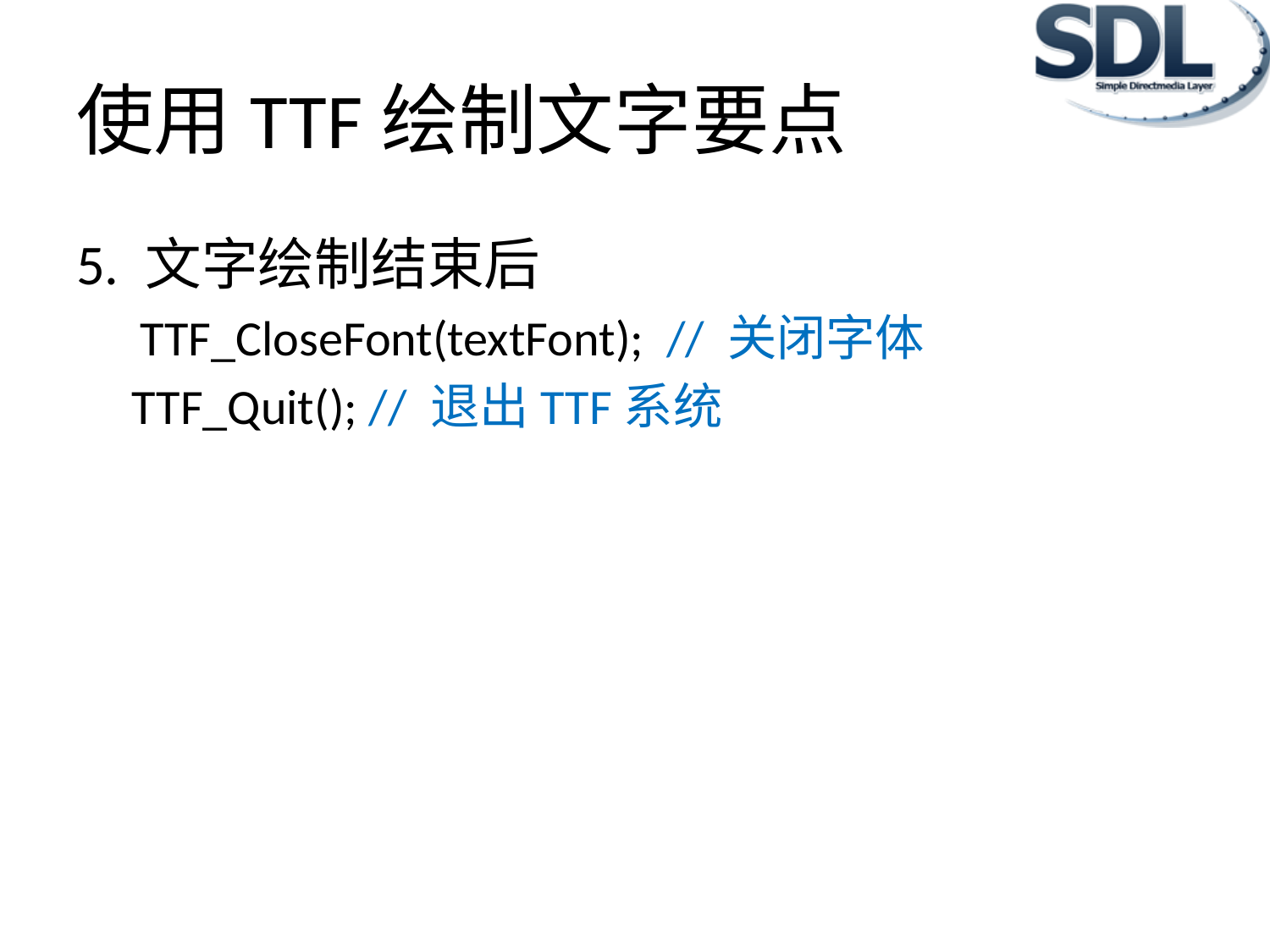

# 使用TTF绘制文字要点
5. 文字绘制结束后
TTF_CloseFont(textFont);  // 关闭字体
TTF_Quit(); // 退出TTF系统